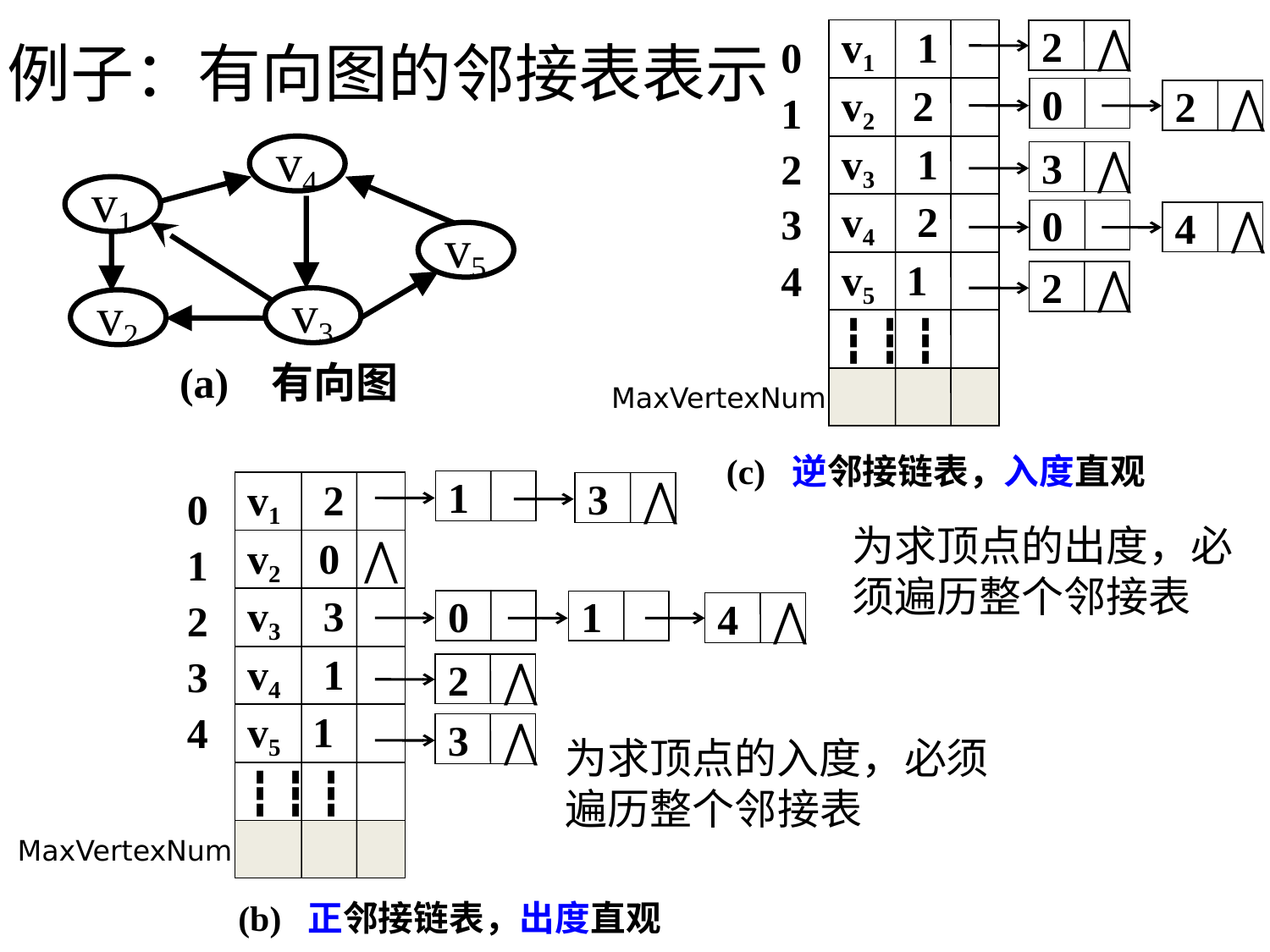

# 例子：有向图的邻接表表示
0
1
2
3
4
v1    1

v2    2

v3    1

v4    2

v5   1

┇ ┇ ┇

2   ⋀

0

2   ⋀

3   ⋀

0

4   ⋀

2   ⋀

MaxVertexNum
(c)  逆邻接链表，入度直观
v4
v1

v5

v3
v2

(a)   有向图
0
1
2
3
4
1

3   ⋀

v1    2

v2    0  ⋀

v3    3

v4    1

v5   1

┇ ┇ ┇

0

1

4   ⋀

2   ⋀

3   ⋀

MaxVertexNum
(b)  正邻接链表，出度直观
为求顶点的出度，必须遍历整个邻接表
为求顶点的入度，必须遍历整个邻接表